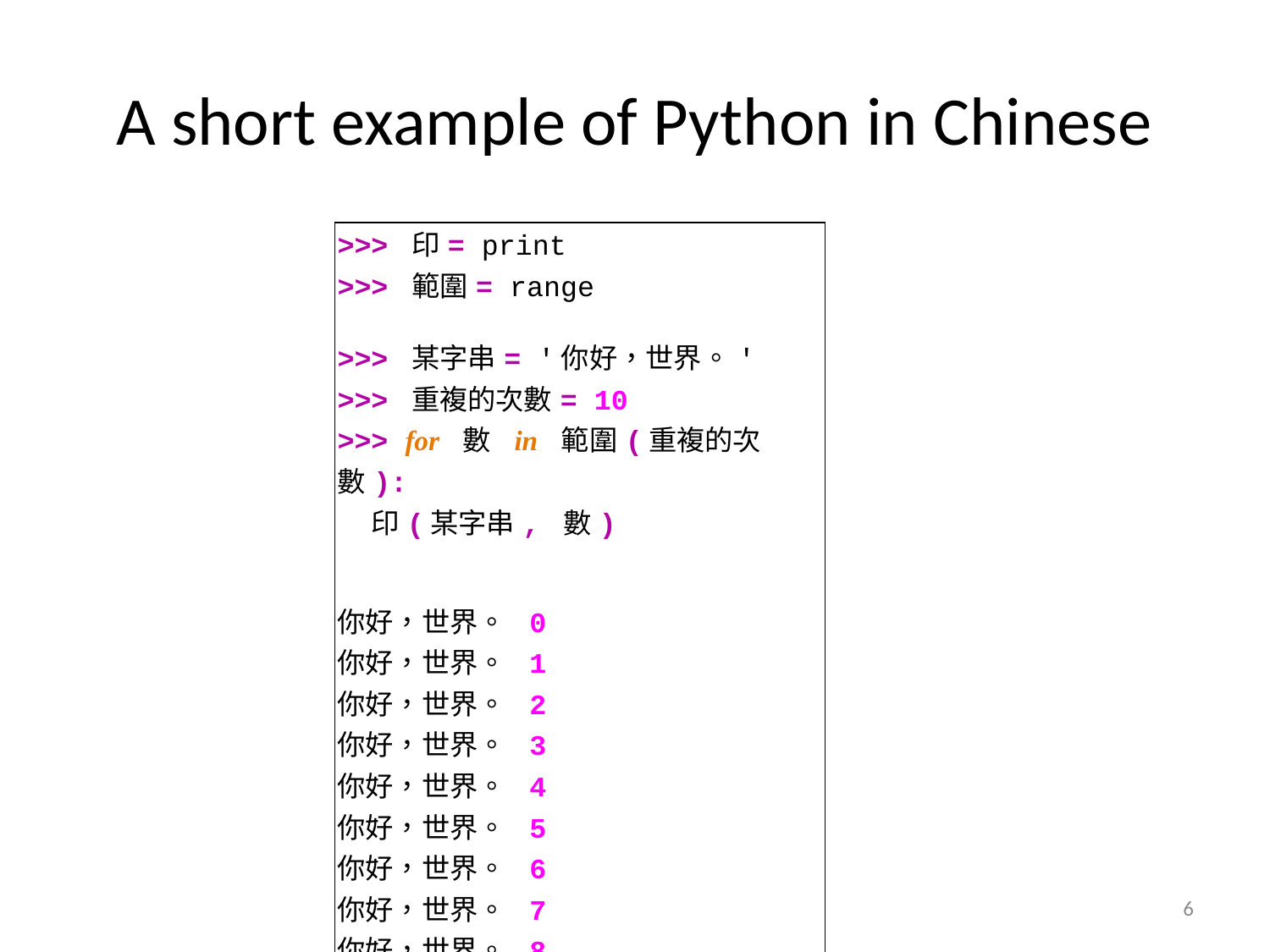

# A short example of Python in Chinese
| >>> 印= print |
| --- |
| >>> 範圍= range |
| >>> 某字串= '你好，世界。' |
| >>> 重複的次數= 10 |
| >>> for 數 in 範圍(重複的次數): |
| 印(某字串, 數) |
|  |
|  |
| 你好，世界。 0 |
| 你好，世界。 1 |
| 你好，世界。 2 |
| 你好，世界。 3 |
| 你好，世界。 4 |
| 你好，世界。 5 |
| 你好，世界。 6 |
| 你好，世界。 7 |
| 你好，世界。 8 |
| 你好，世界。 9 |
| >>> |
6